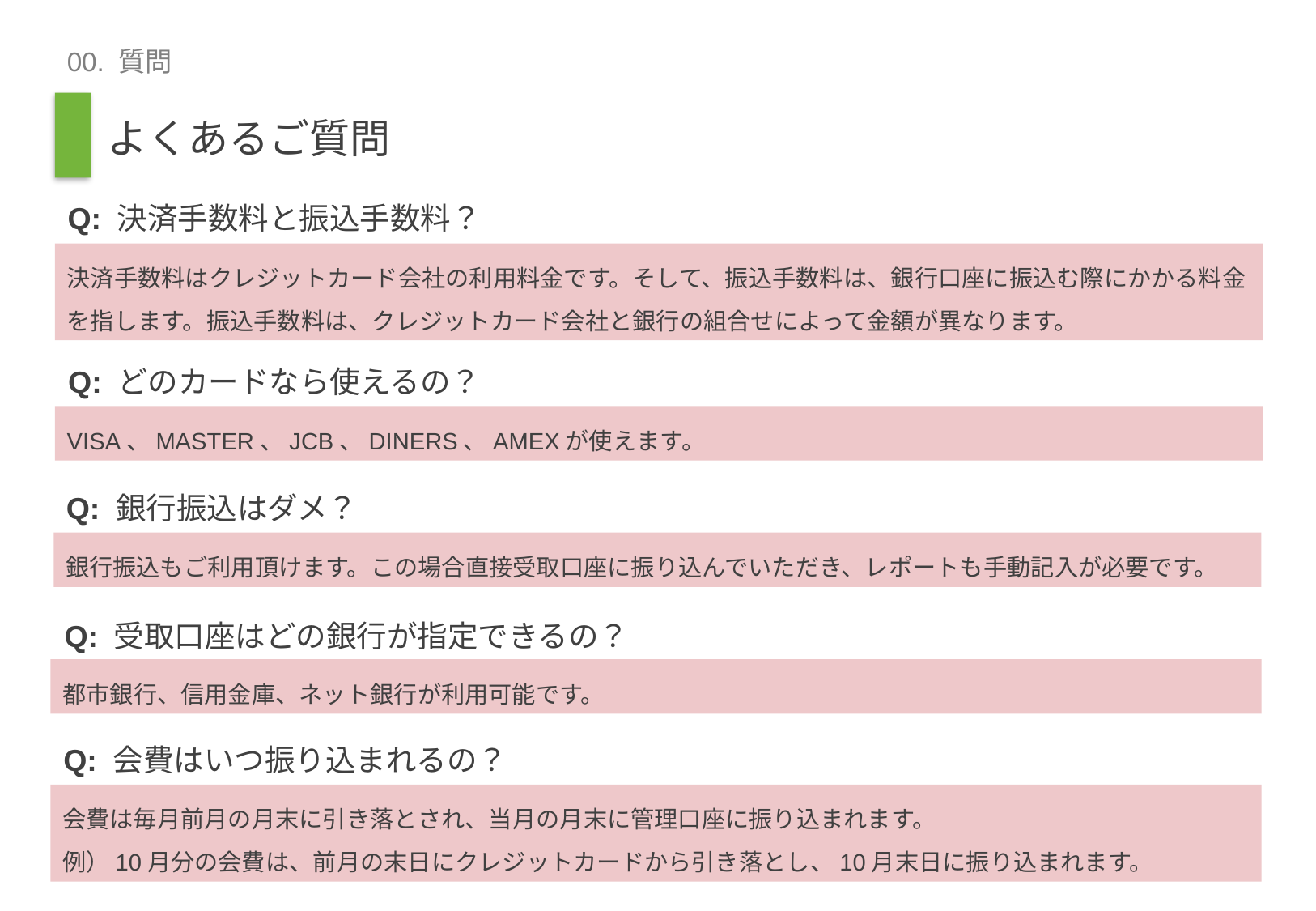

# 00. 質問
　よくあるご質問
Q: 決済手数料と振込手数料？
決済手数料はクレジットカード会社の利用料金です。そして、振込手数料は、銀行口座に振込む際にかかる料金を指します。振込手数料は、クレジットカード会社と銀行の組合せによって金額が異なります。
Q: どのカードなら使えるの？
VISA、MASTER、JCB、DINERS、AMEXが使えます。
Q: 銀行振込はダメ？
銀行振込もご利用頂けます。この場合直接受取口座に振り込んでいただき、レポートも手動記入が必要です。
Q: 受取口座はどの銀行が指定できるの？
都市銀行、信用金庫、ネット銀行が利用可能です。
Q: 会費はいつ振り込まれるの？
会費は毎月前月の月末に引き落とされ、当月の月末に管理口座に振り込まれます。
例）10月分の会費は、前月の末日にクレジットカードから引き落とし、10月末日に振り込まれます。